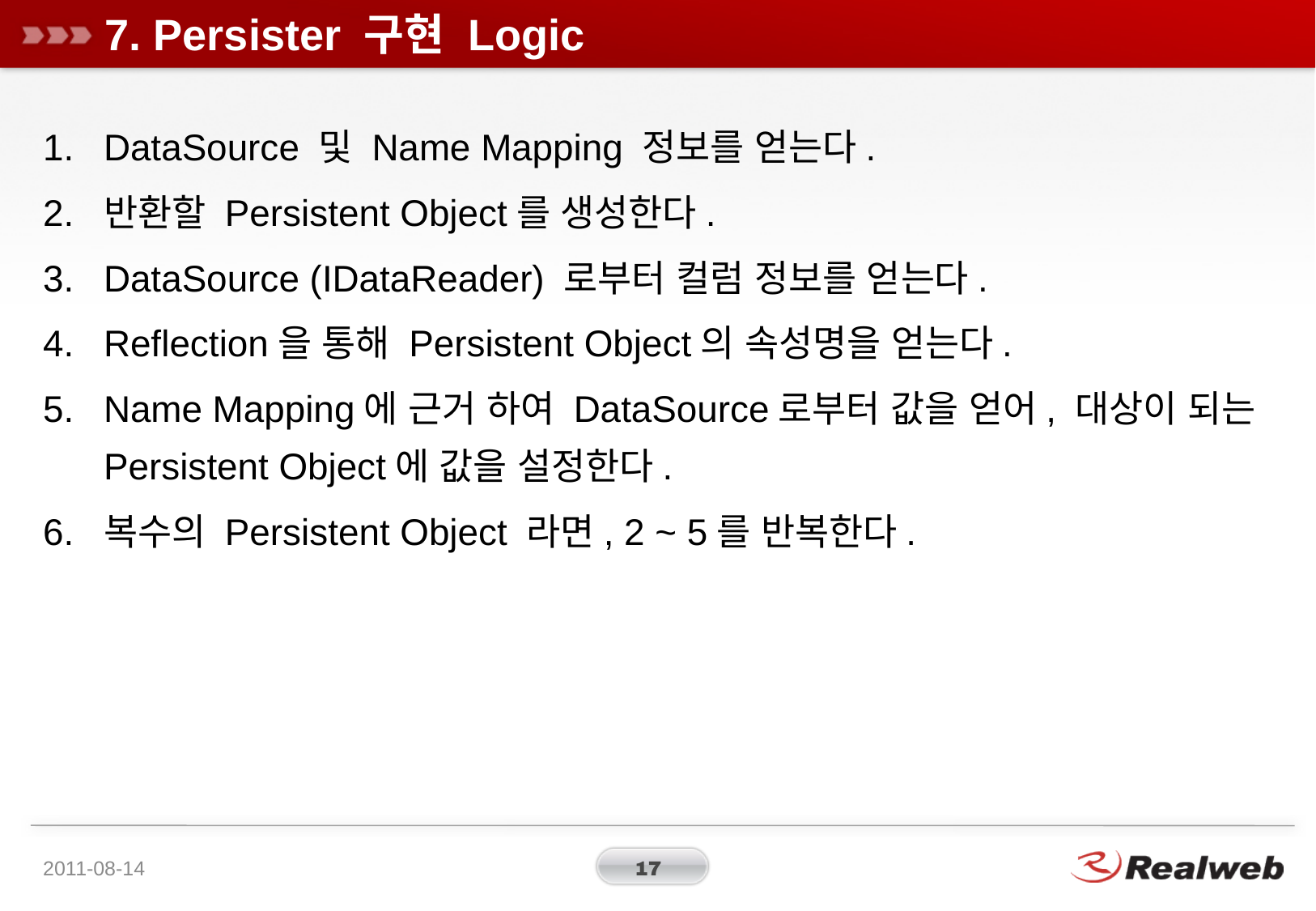

# 7. Persister 구현 Logic
DataSource 및 Name Mapping 정보를 얻는다.
반환할 Persistent Object를 생성한다.
DataSource (IDataReader) 로부터 컬럼 정보를 얻는다.
Reflection을 통해 Persistent Object의 속성명을 얻는다.
Name Mapping에 근거 하여 DataSource로부터 값을 얻어, 대상이 되는 Persistent Object에 값을 설정한다.
복수의 Persistent Object 라면, 2 ~ 5를 반복한다.
2011-08-14
17